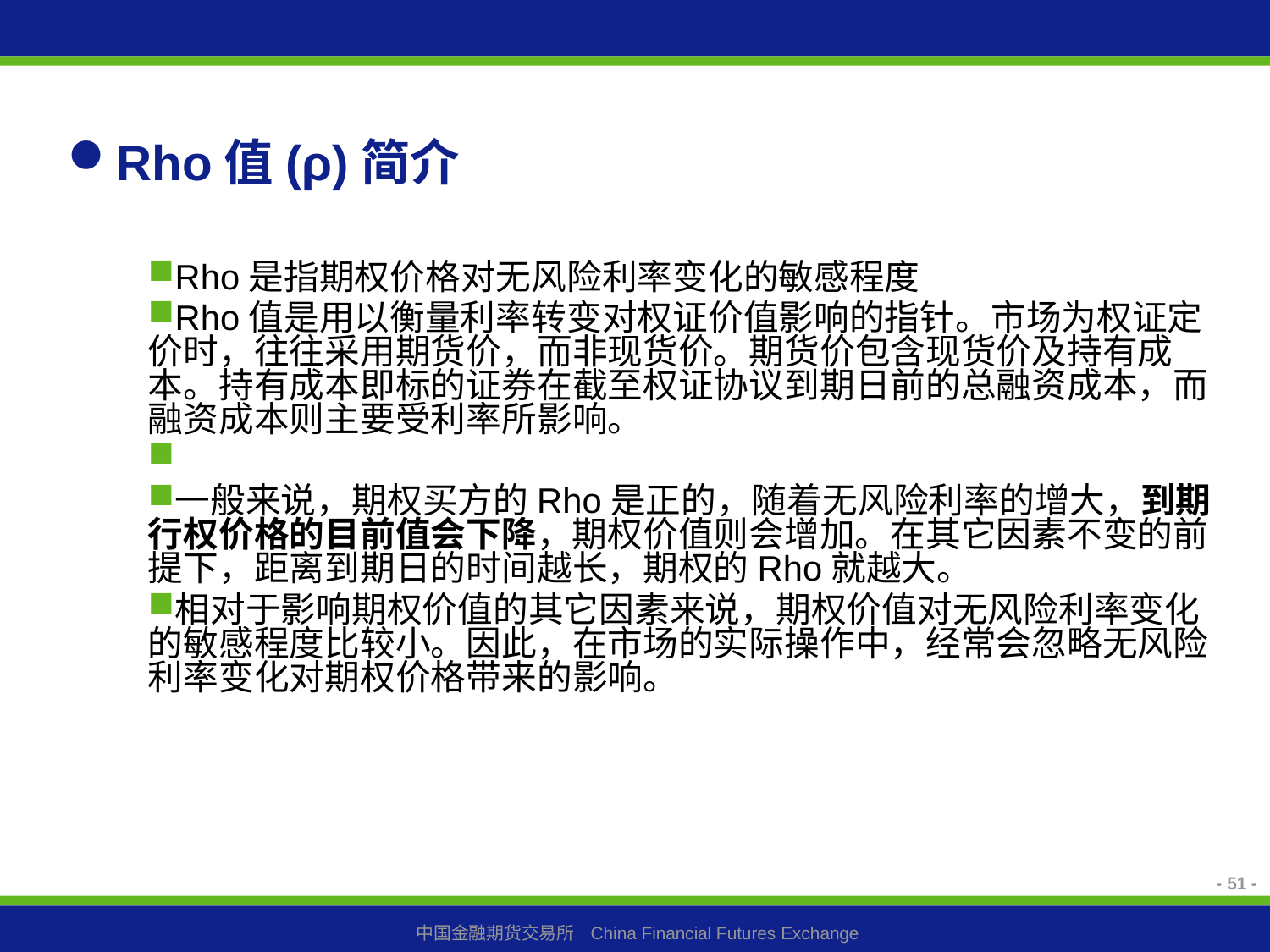

# Rho值(ρ)简介
Rho是指期权价格对无风险利率变化的敏感程度
Rho值是用以衡量利率转变对权证价值影响的指针。市场为权证定价时，往往采用期货价，而非现货价。期货价包含现货价及持有成本。持有成本即标的证券在截至权证协议到期日前的总融资成本，而融资成本则主要受利率所影响。

一般来说，期权买方的Rho是正的，随着无风险利率的增大，到期行权价格的目前值会下降，期权价值则会增加。在其它因素不变的前提下，距离到期日的时间越长，期权的Rho就越大。
相对于影响期权价值的其它因素来说，期权价值对无风险利率变化的敏感程度比较小。因此，在市场的实际操作中，经常会忽略无风险利率变化对期权价格带来的影响。
- 51 -